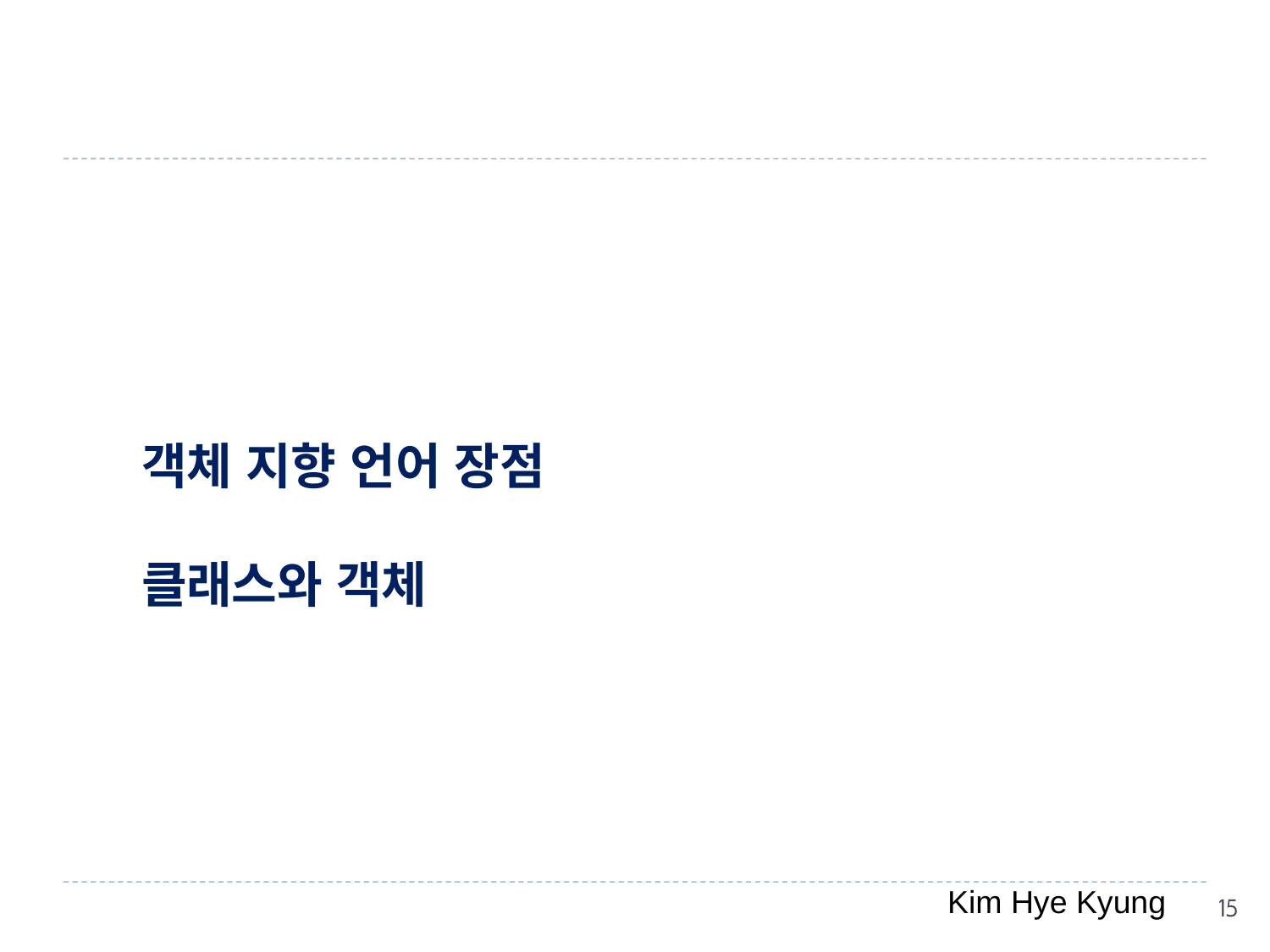

객체 지향 언어 장점

클래스와 객체

15